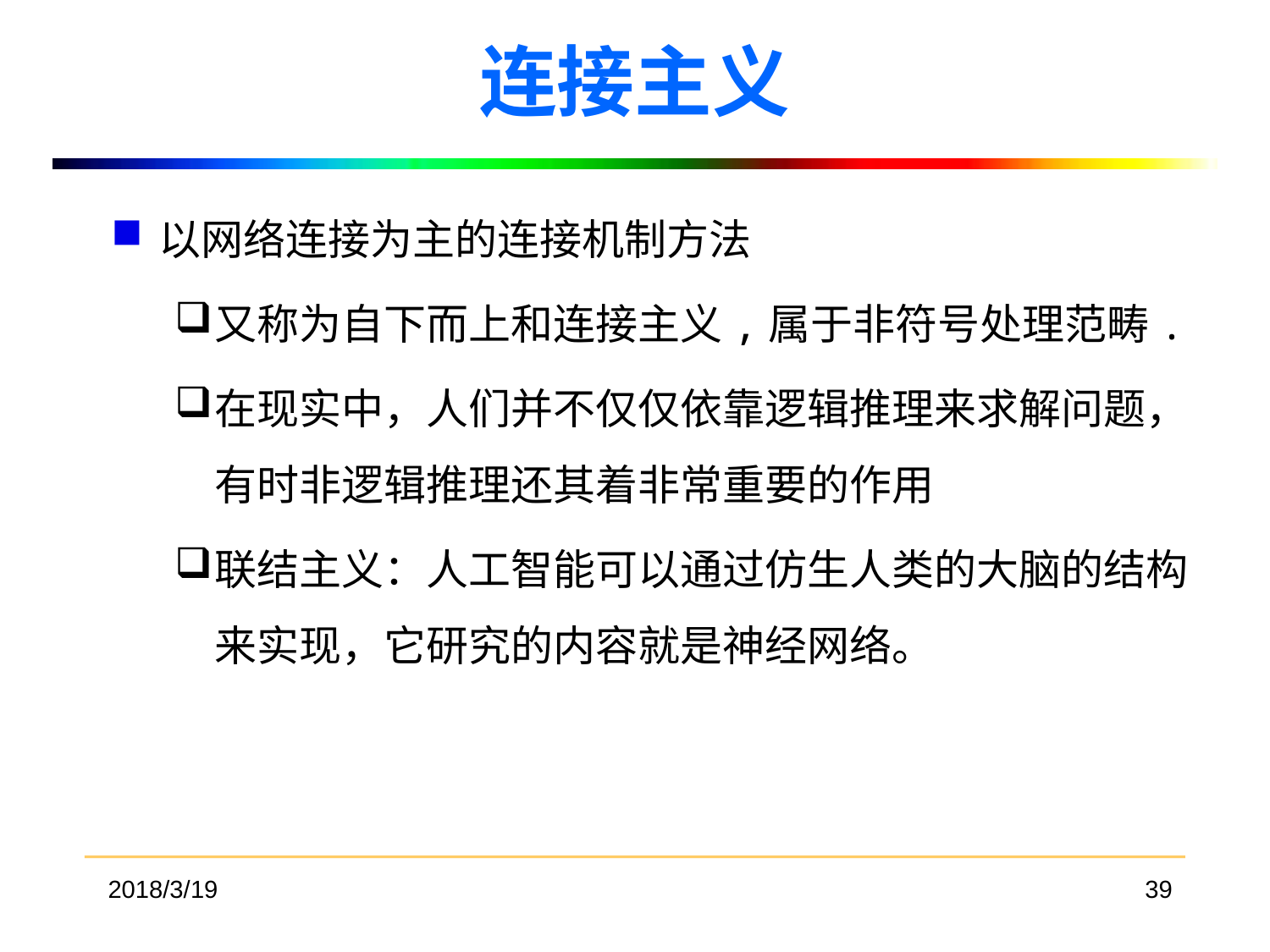

# 连接主义
以网络连接为主的连接机制方法
又称为自下而上和连接主义,属于非符号处理范畴.
在现实中，人们并不仅仅依靠逻辑推理来求解问题，有时非逻辑推理还其着非常重要的作用
联结主义：人工智能可以通过仿生人类的大脑的结构来实现，它研究的内容就是神经网络。
2018/3/19
39